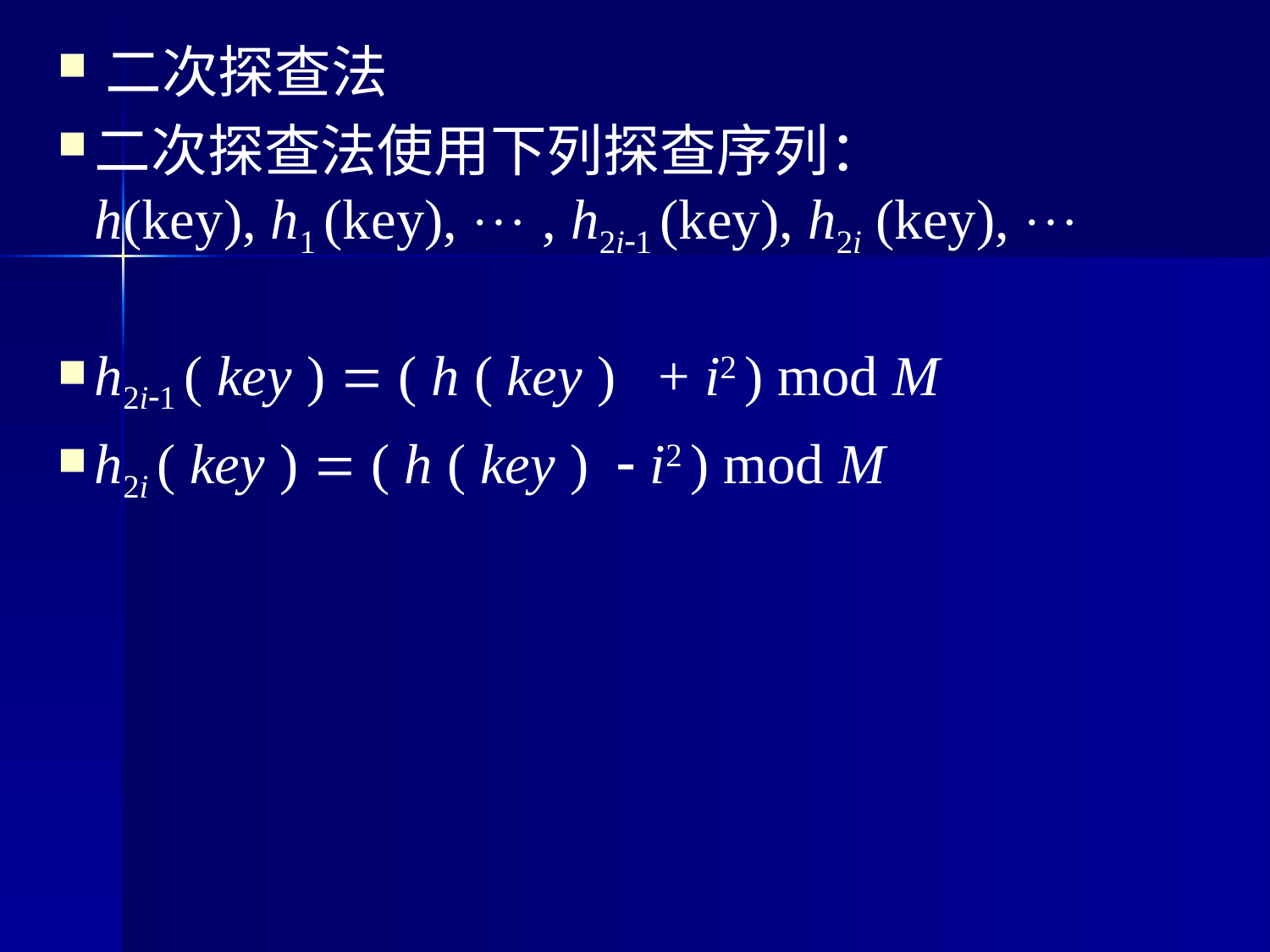

二次探查法
二次探查法使用下列探查序列：
h(key), h1 (key), … , h2i−1 (key), h2i (key), …
h2i−1 ( key ) = ( h ( key )  + i2 ) mod M
h2i ( key ) = ( h ( key ) − i2 ) mod M